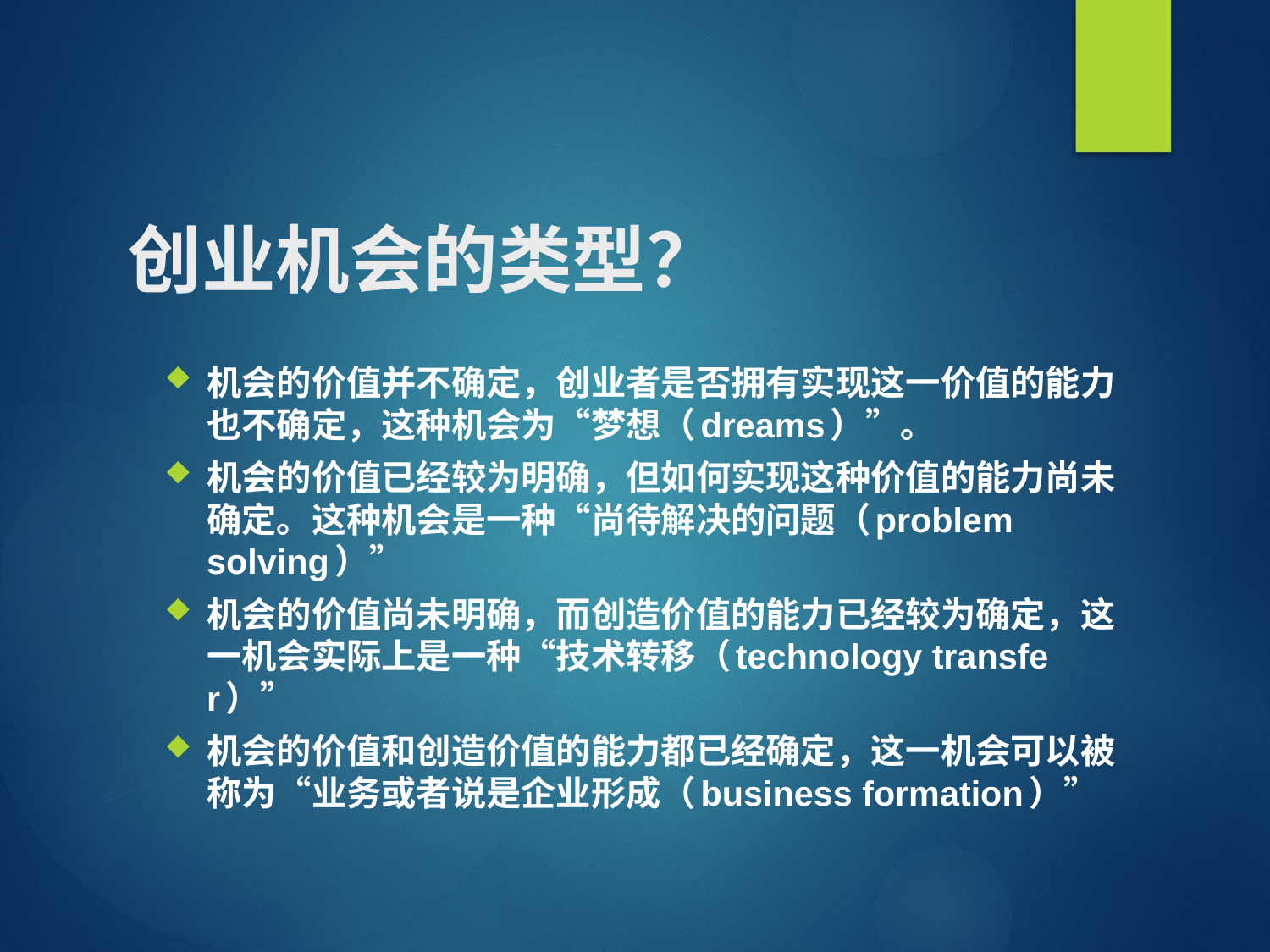

# 创业机会的类型？
机会的价值并不确定，创业者是否拥有实现这一价值的能力也不确定，这种机会为“梦想（dreams）”。
机会的价值已经较为明确，但如何实现这种价值的能力尚未确定。这种机会是一种“尚待解决的问题（problem solving）”
机会的价值尚未明确，而创造价值的能力已经较为确定，这一机会实际上是一种“技术转移（technology transfer）”
机会的价值和创造价值的能力都已经确定，这一机会可以被称为“业务或者说是企业形成（business formation）”